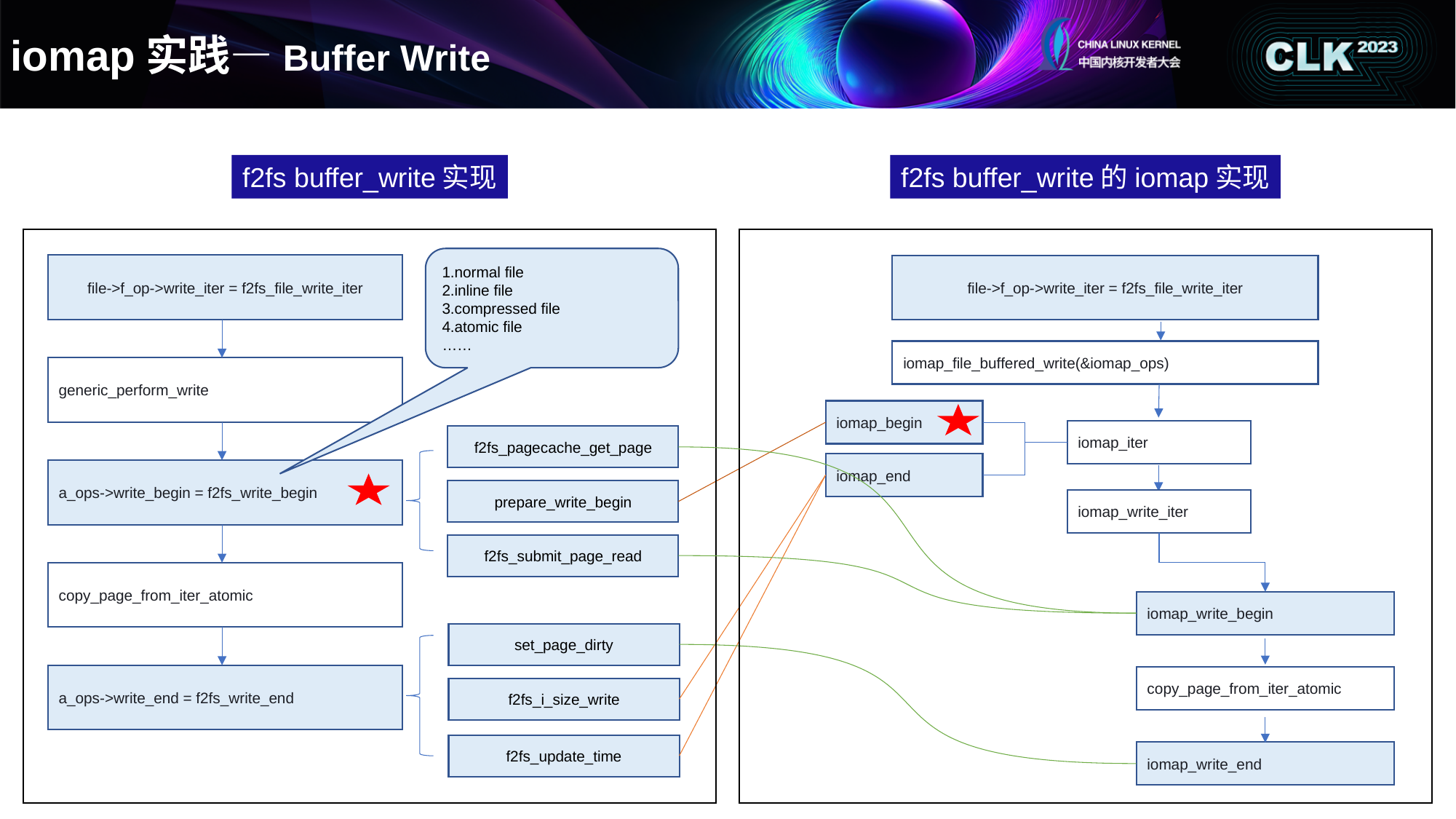

iomap实践—Buffer Write
f2fs buffer_write实现
f2fs buffer_write的iomap实现

1.normal file
2.inline file
3.compressed file
4.atomic file
……
file->f_op->write_iter = f2fs_file_write_iter
file->f_op->write_iter = f2fs_file_write_iter
iomap_file_buffered_write(&iomap_ops)
generic_perform_write
iomap_begin

iomap_iter
f2fs_pagecache_get_page

iomap_end
a_ops->write_begin = f2fs_write_begin

prepare_write_begin
iomap_write_iter
f2fs_submit_page_read
copy_page_from_iter_atomic
iomap_write_begin
set_page_dirty

a_ops->write_end = f2fs_write_end
copy_page_from_iter_atomic
f2fs_i_size_write
f2fs_update_time
iomap_write_end